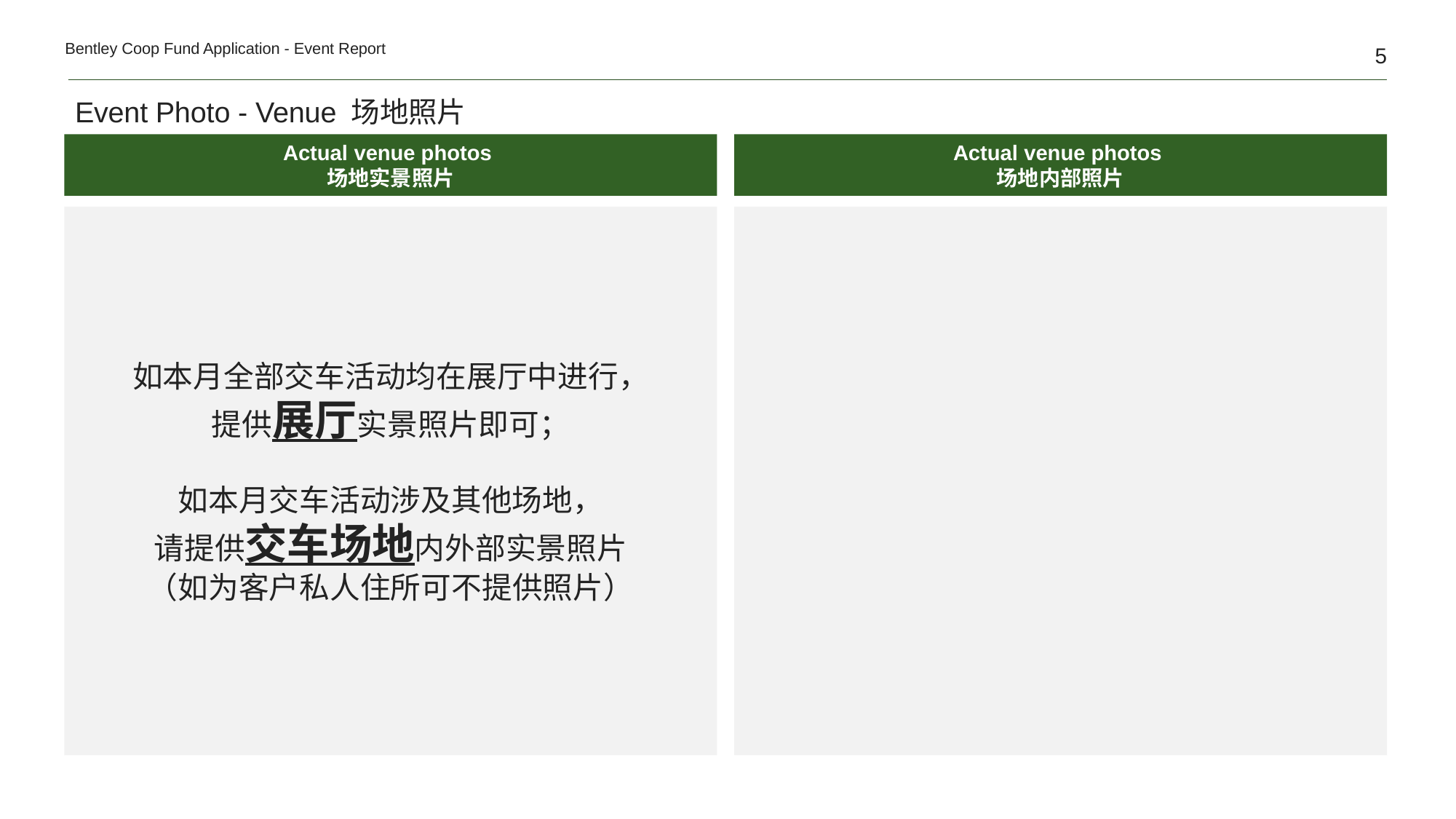

5
Bentley Coop Fund Application - Event Report
Event Photo - Venue 场地照片
Actual venue photos
场地实景照片
Actual venue photos
场地内部照片
如本月全部交车活动均在展厅中进行，
提供展厅实景照片即可；

如本月交车活动涉及其他场地，
请提供交车场地内外部实景照片
（如为客户私人住所可不提供照片）